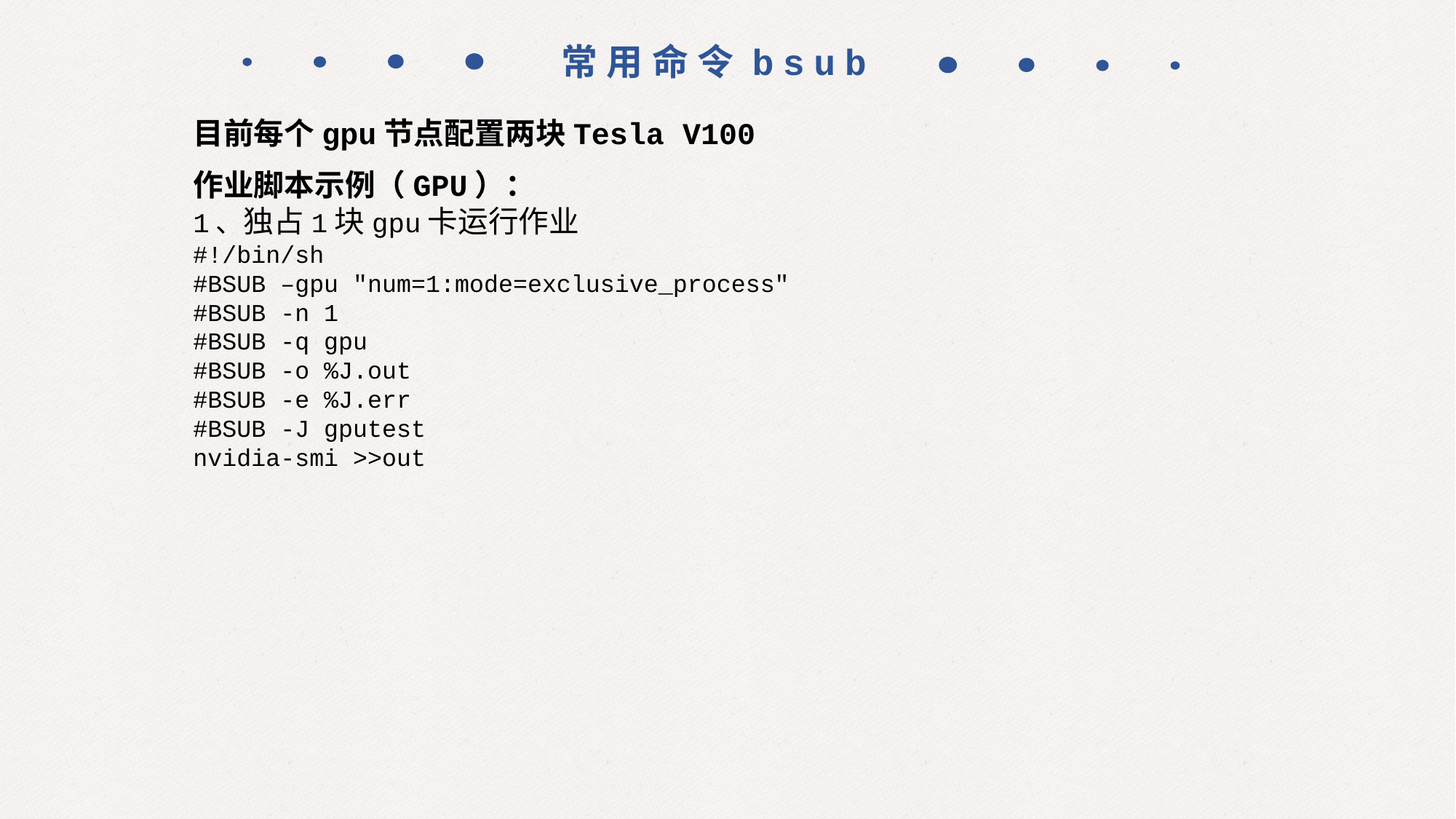

常用命令bsub

目前每个gpu节点配置两块Tesla V100
作业脚本示例（GPU）：
1、独占1块gpu卡运行作业
#!/bin/sh
#BSUB –gpu "num=1:mode=exclusive_process"
#BSUB -n 1
#BSUB -q gpu
#BSUB -o %J.out
#BSUB -e %J.err
#BSUB -J gputest
nvidia-smi >>out